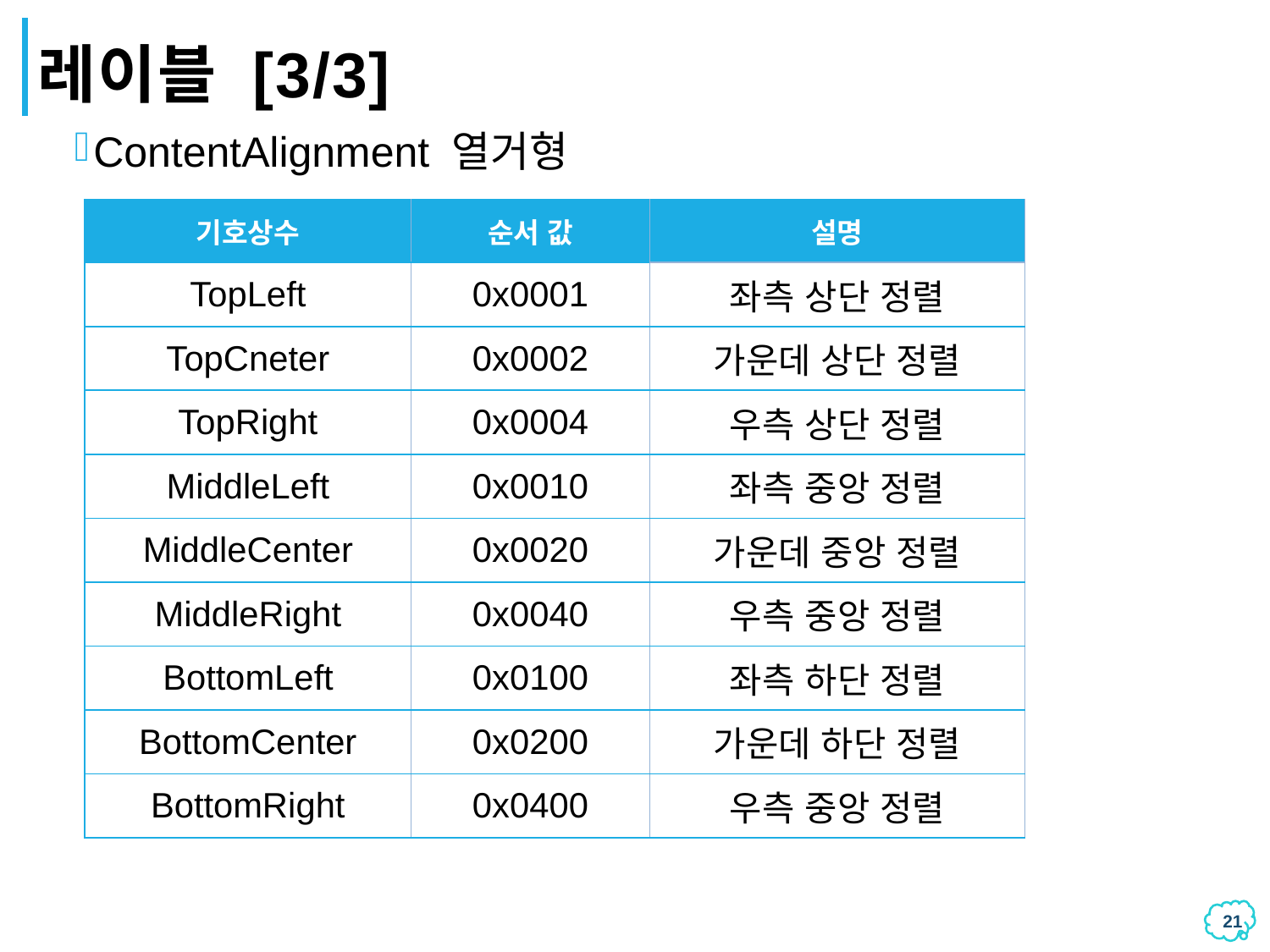

# 레이블 [3/3]
ContentAlignment 열거형

| 기호상수 | 순서 값 | 설명 |
| --- | --- | --- |
| TopLeft | 0x0001 | 좌측 상단 정렬 |
| TopCneter | 0x0002 | 가운데 상단 정렬 |
| TopRight | 0x0004 | 우측 상단 정렬 |
| MiddleLeft | 0x0010 | 좌측 중앙 정렬 |
| MiddleCenter | 0x0020 | 가운데 중앙 정렬 |
| MiddleRight | 0x0040 | 우측 중앙 정렬 |
| BottomLeft | 0x0100 | 좌측 하단 정렬 |
| BottomCenter | 0x0200 | 가운데 하단 정렬 |
| BottomRight | 0x0400 | 우측 중앙 정렬 |
21